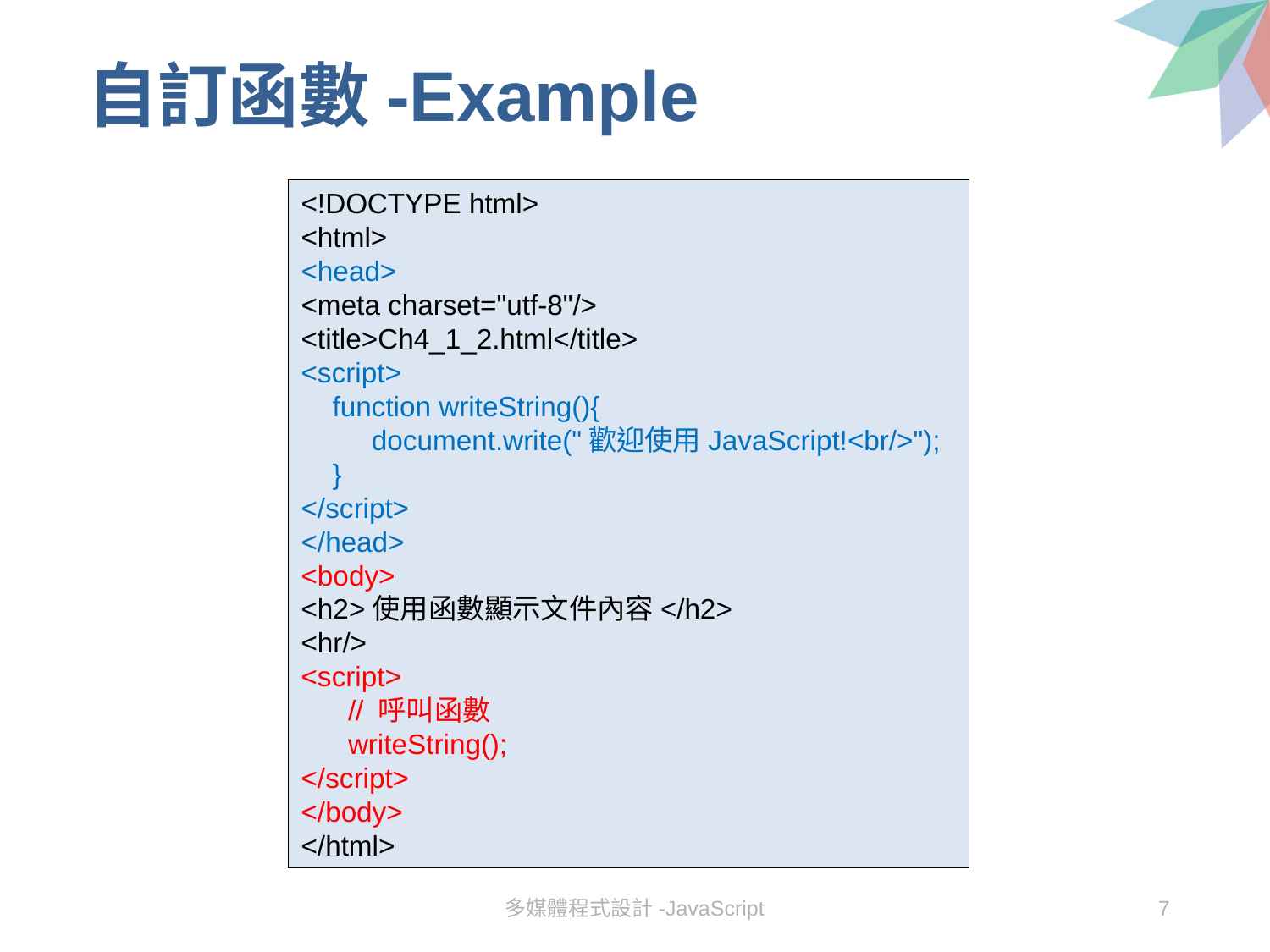

# 自訂函數-Example
<!DOCTYPE html>
<html>
<head>
<meta charset="utf-8"/>
<title>Ch4_1_2.html</title>
<script>
    function writeString(){
         document.write("歡迎使用JavaScript!<br/>");
    }
</script>
</head>
<body>
<h2>使用函數顯示文件內容</h2>
<hr/>
<script>
      // 呼叫函數
      writeString();
</script>
</body>
</html>
多媒體程式設計-JavaScript
7